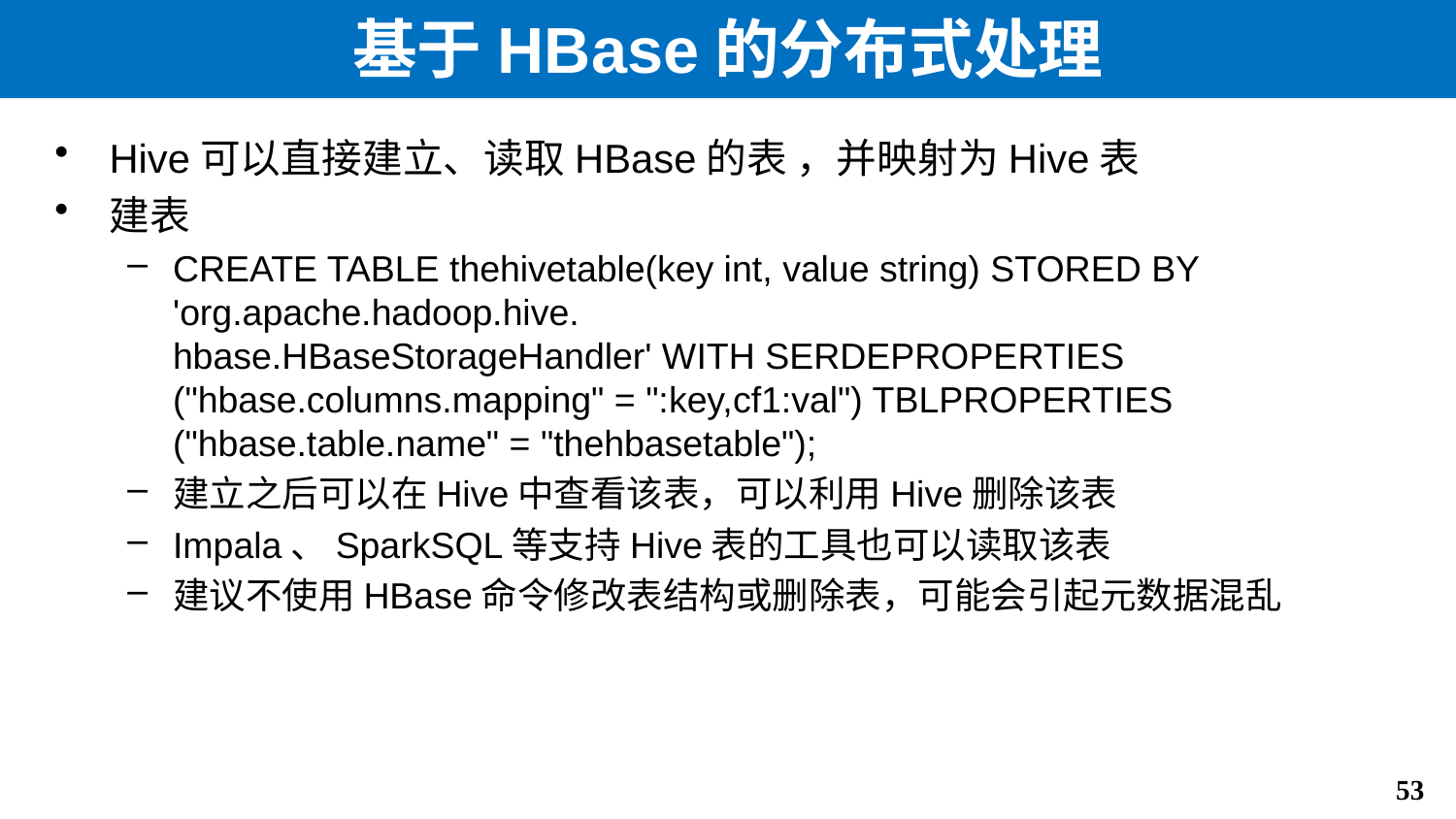

# 基于HBase的分布式处理
Hive可以直接建立、读取HBase的表 ，并映射为Hive表
建表
CREATE TABLE thehivetable(key int, value string) STORED BY 'org.apache.hadoop.hive.
hbase.HBaseStorageHandler' WITH SERDEPROPERTIES ("hbase.columns.mapping" = ":key,cf1:val") TBLPROPERTIES ("hbase.table.name" = "thehbasetable");
建立之后可以在Hive中查看该表，可以利用Hive删除该表
Impala、SparkSQL等支持Hive表的工具也可以读取该表
建议不使用HBase命令修改表结构或删除表，可能会引起元数据混乱